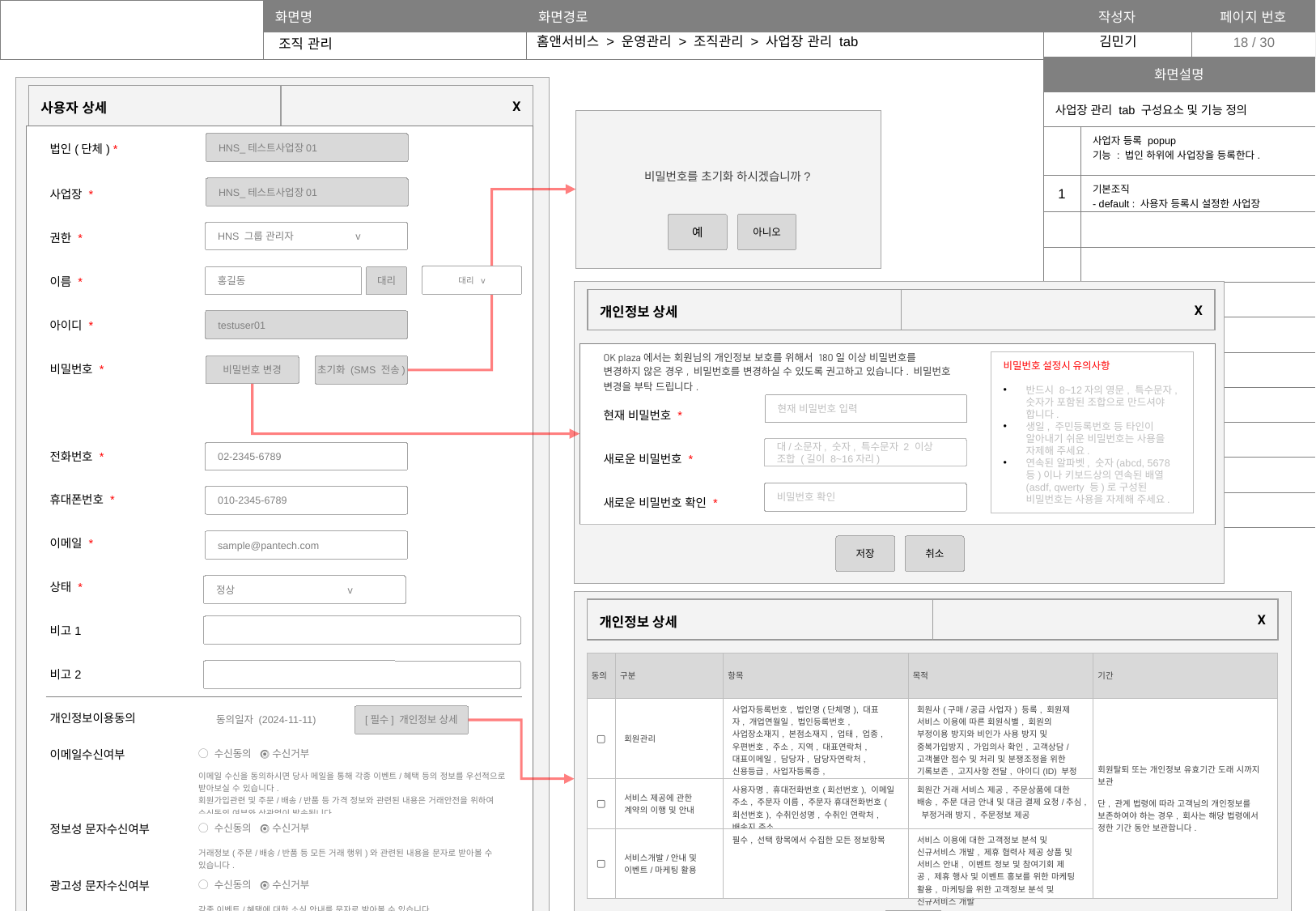

기본조직: 검토 필요 (사업장 항목과 다른지 확인 필요)

홈앤서비스 > 운영관리 > 조직관리 > 사업장 관리 tab
18
조직 관리
| 화면설명 |  |
| --- | --- |
| 사업장 관리 tab 구성요소 및 기능 정의 |  |
|  | 사업자 등록 popup 기능 : 법인 하위에 사업장을 등록한다. |
| 1 | 기본조직 - default : 사용자 등록시 설정한 사업장 |
|  |  |
|  |  |
|  |  |
|  |  |
|  |  |
|  |  |
|  |  |
|  |  |
|  |  |

| 사용자 상세 | X |
| --- | --- |

| 법인(단체) \* |  |
| --- | --- |
| 사업장 \* |  |
| 권한 \* |  |
| 이름 \* |  |
| 아이디 \* |  |
| 비밀번호 \* |  |
|  |  |
| 전화번호 \* |  |
| 휴대폰번호 \* |  |
| 이메일 \* |  |
| 상태 \* |  |
| 비고1 |  |
| 비고2 |  |
| 개인정보이용동의 |  |
| 이메일수신여부 | ◯ 수신동의 🔘 수신거부 이메일 수신을 동의하시면 당사 메일을 통해 각종 이벤트/혜택 등의 정보를 우선적으로 받아보실 수 있습니다. 회원가입관련 및 주문/배송/반품 등 가격 정보와 관련된 내용은 거래안전을 위하여 수신동의 여부와 상관없이 발송됩니다. |
| 정보성 문자수신여부 | ◯ 수신동의 🔘 수신거부 거래정보(주문/배송/반품 등 모든 거래 행위)와 관련된 내용을 문자로 받아볼 수 있습니다. |
| 광고성 문자수신여부 | ◯ 수신동의 🔘 수신거부 각종 이벤트/혜택에 대한 소식 안내를 문자로 받아볼 수 있습니다. |
| 기본조직 |  |
비밀번호를 초기화 하시겠습니까?
HNS_테스트사업장01
HNS_테스트사업장01
예
아니오
HNS 그룹 관리자                     v
대리  v
홍길동
대리

| 개인정보 상세 | X |
| --- | --- |
testuser01
| OK plaza에서는 회원님의 개인정보 보호를 위해서 180일 이상 비밀번호를 변경하지 않은 경우, 비밀번호를 변경하실 수 있도록 권고하고 있습니다. 비밀번호 변경을 부탁 드립니다. |  |  |
| --- | --- | --- |
| 현재 비밀번호 \* |  |  |
| 새로운 비밀번호 \* |  |  |
| 새로운 비밀번호 확인 \* |  |  |
비밀번호 설정시 유의사항

반드시 8~12자의 영문, 특수문자, 숫자가 포함된 조합으로 만드셔야 합니다.
생일, 주민등록번호 등 타인이 알아내기 쉬운 비밀번호는 사용을 자제해 주세요.
연속된 알파벳, 숫자(abcd, 5678 등)이나 키보드상의 연속된 배열 (asdf, qwerty 등)로 구성된 비밀번호는 사용을 자제해 주세요.
비밀번호 변경
초기화 (SMS 전송)
현재 비밀번호 입력
대/소문자, 숫자, 특수문자 2 이상 조합 (길이 8~16자리)
02-2345-6789
비밀번호 확인
010-2345-6789
sample@pantech.com
저장
취소
정상                                       v

| 개인정보 상세 | X |
| --- | --- |

| 동의 | 구분 | 항목 | 목적 | 기간 |
| --- | --- | --- | --- | --- |
| ▢ | 회원관리 | 사업자등록번호, 법인명(단체명), 대표자, 개업연월일, 법인등록번호, 사업장소재지, 본점소재지, 업태, 업종, 우편번호, 주소, 지역, 대표연락처, 대표이메일, 담당자, 담당자연락처, 신용등급, 사업자등록증, 기업신용등급평가서 | 회원사(구매/공급 사업자) 등록, 회원제 서비스 이용에 따른 회원식별, 회원의 부정이용 방지와 비인가 사용 방지 및 중복가입방지, 가입의사 확인, 고객상담/고객불만 접수 및 처리 및 분쟁조정을 위한 기록보존, 고지사항 전달, 아이디(ID) 부정 사용 방지, 부정거래 방지 | 회원탈퇴 또는 개인정보 유효기간 도래 시까지 보관   단, 관계 법령에 따라 고객님의 개인정보를 보존하여야 하는 경우, 회사는 해당 법령에서 정한 기간 동안 보관합니다. |
| ▢ | 서비스 제공에 관한 계약의 이행 및 안내 | 사용자명, 휴대전화번호(회선번호), 이메일 주소, 주문자 이름, 주문자 휴대전화번호(회선번호), 수취인성명, 수취인 연락처, 배송지 주소 | 회원간 거래 서비스 제공, 주문상품에 대한 배송, 주문 대금 안내 및 대금 결제 요청/추심, 부정거래 방지, 주문정보 제공 |  |
| ▢ | 서비스개발/안내 및 이벤트/마케팅 활용 | 필수, 선택 항목에서 수집한 모든 정보항목 | 서비스 이용에 대한 고객정보 분석 및 신규서비스 개발, 제휴 협력사 제공 상품 및 서비스 안내, 이벤트 정보 및 참여기회 제공, 제휴 행사 및 이벤트 홍보를 위한 마케팅 활용, 마케팅을 위한 고객정보 분석 및 신규서비스 개발 |  |

동의일자 (2024-11-11)
[필수] 개인정보 상세
닫기
1
HNS_테스트사업장0                 v

해당 사용자를 탈퇴 처리 하시겠습니까?

탈퇴하는 즉시 로그인이 필요한 컨텐츠 및
서비스를 이용 하실 수 없습니다.
해당 사용자가 탈퇴 처리 되었습니다.
저장
취소
탈퇴
예
아니오
닫기

저장 하시겠습니까?
예
아니오